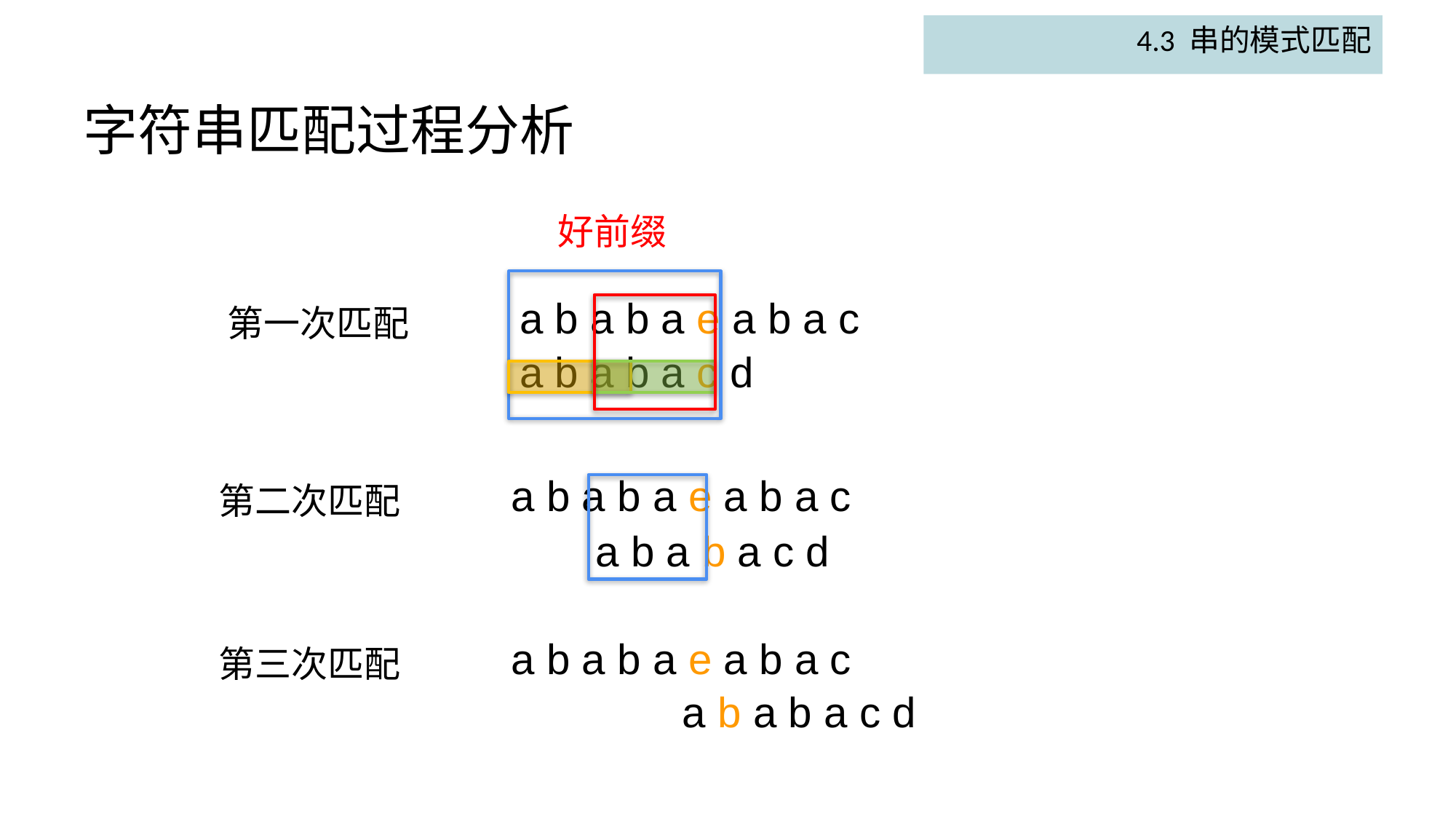

4.3 串的模式匹配

# 字符串匹配过程分析
好前缀

a b a b a e a b a c

第一次匹配
a b a b a c d

a b a b a e a b a c
第二次匹配

a b a b a c d
a b a b a e a b a c
第三次匹配
a b a b a c d